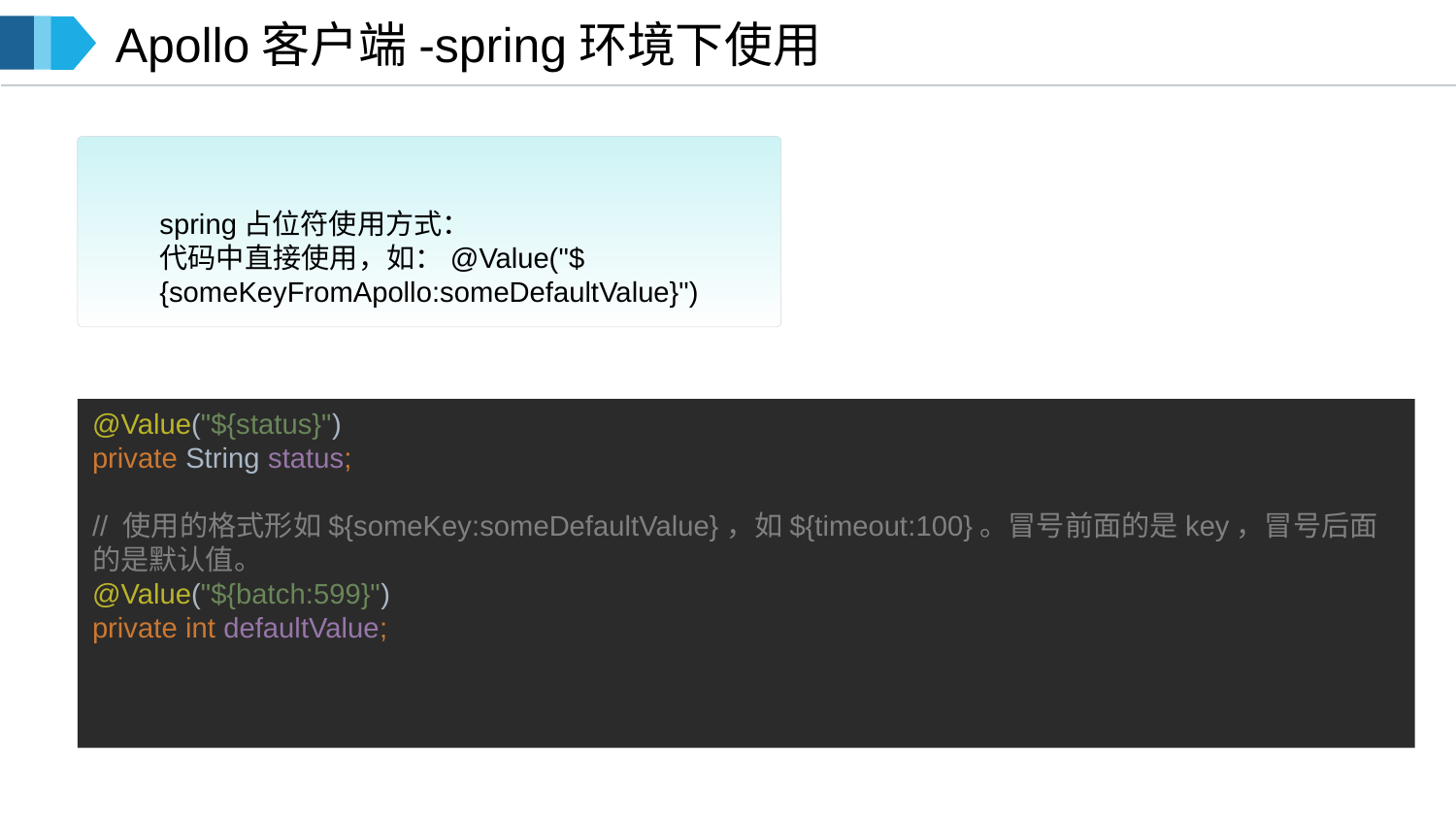

Apollo客户端-spring环境下使用

spring占位符使用方式：
代码中直接使用，如：@Value("${someKeyFromApollo:someDefaultValue}")

@Value("${status}")
private String status;
// 使用的格式形如${someKey:someDefaultValue}，如${timeout:100}。冒号前面的是key，冒号后面的是默认值。
@Value("${batch:599}")
private int defaultValue;